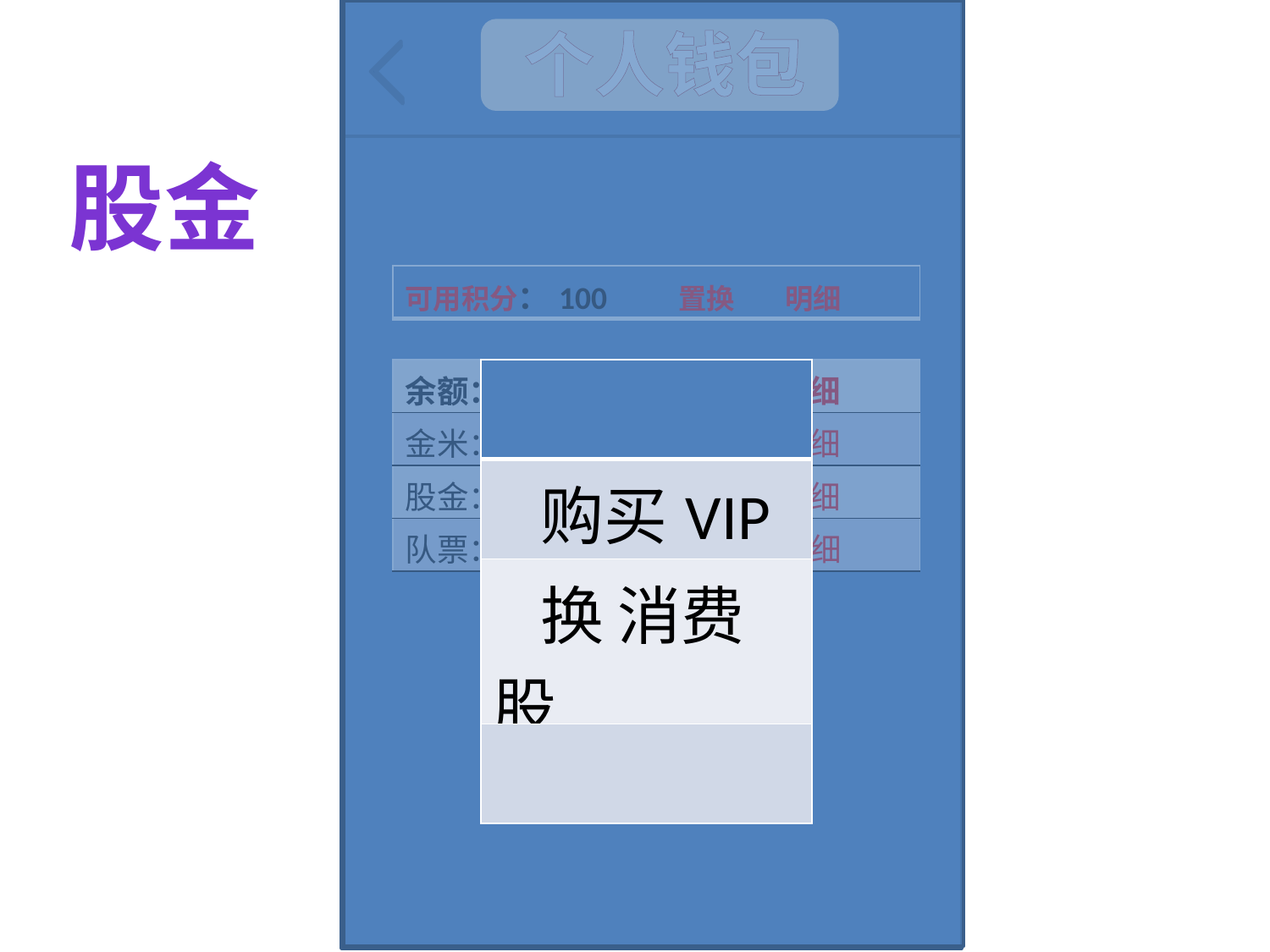

个人钱包

股金
| 可用积分：100 置换 明细 |
| --- |
| 余额：50 提现 明细 |
| --- |
| 金米：20 消费 明细 |
| 股金：20 消费 明细 |
| 队票：0.2 使用 明细 |
|  |
| --- |
| 购买VIP |
| 换 消费股 |
|  |